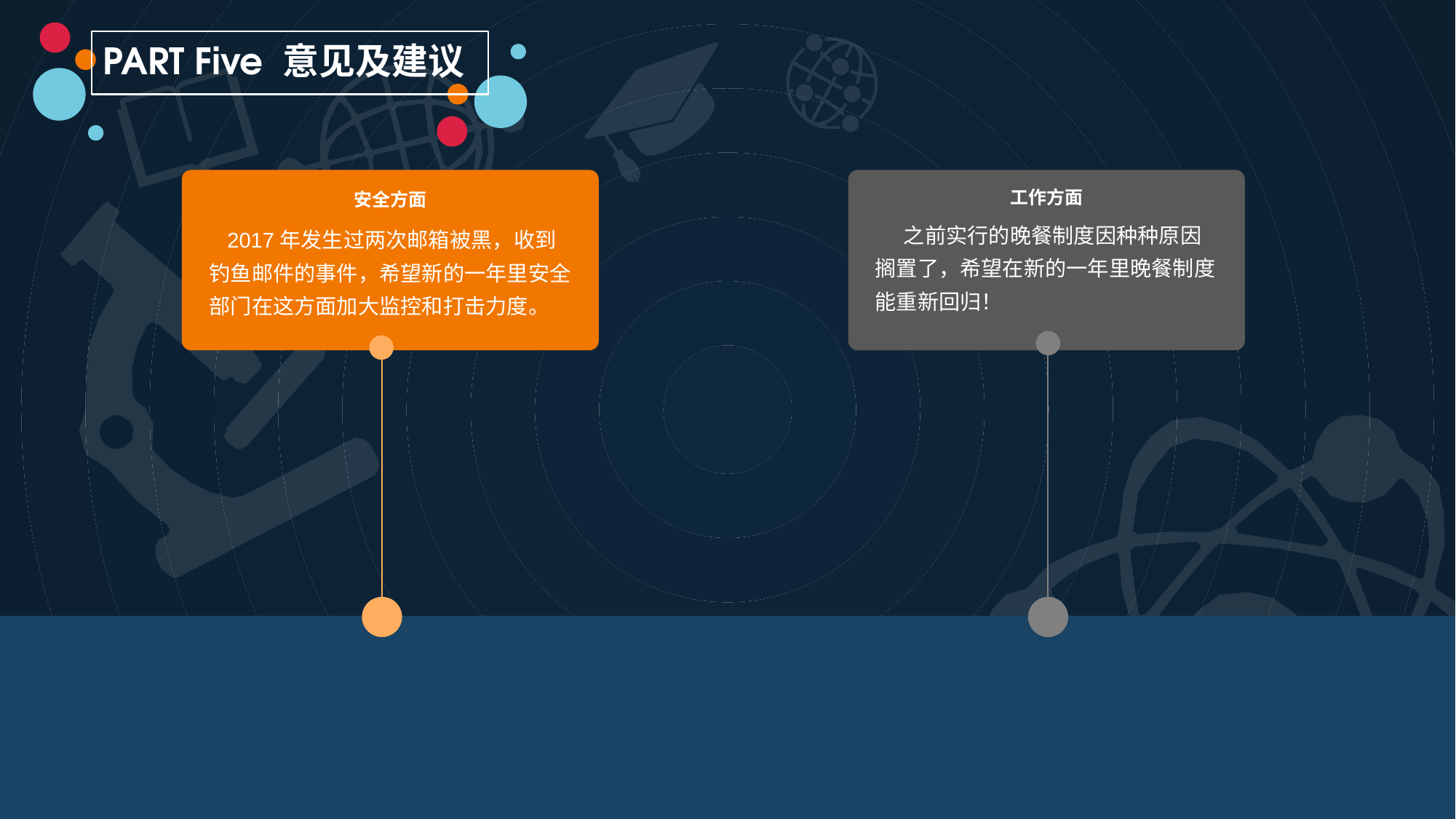

PART Five 意见及建议

安全方面
   2017年发生过两次邮箱被黑，收到钓鱼邮件的事件，希望新的一年里安全部门在这方面加大监控和打击力度。

工作方面
     之前实行的晚餐制度因种种原因搁置了，希望在新的一年里晚餐制度能重新回归！